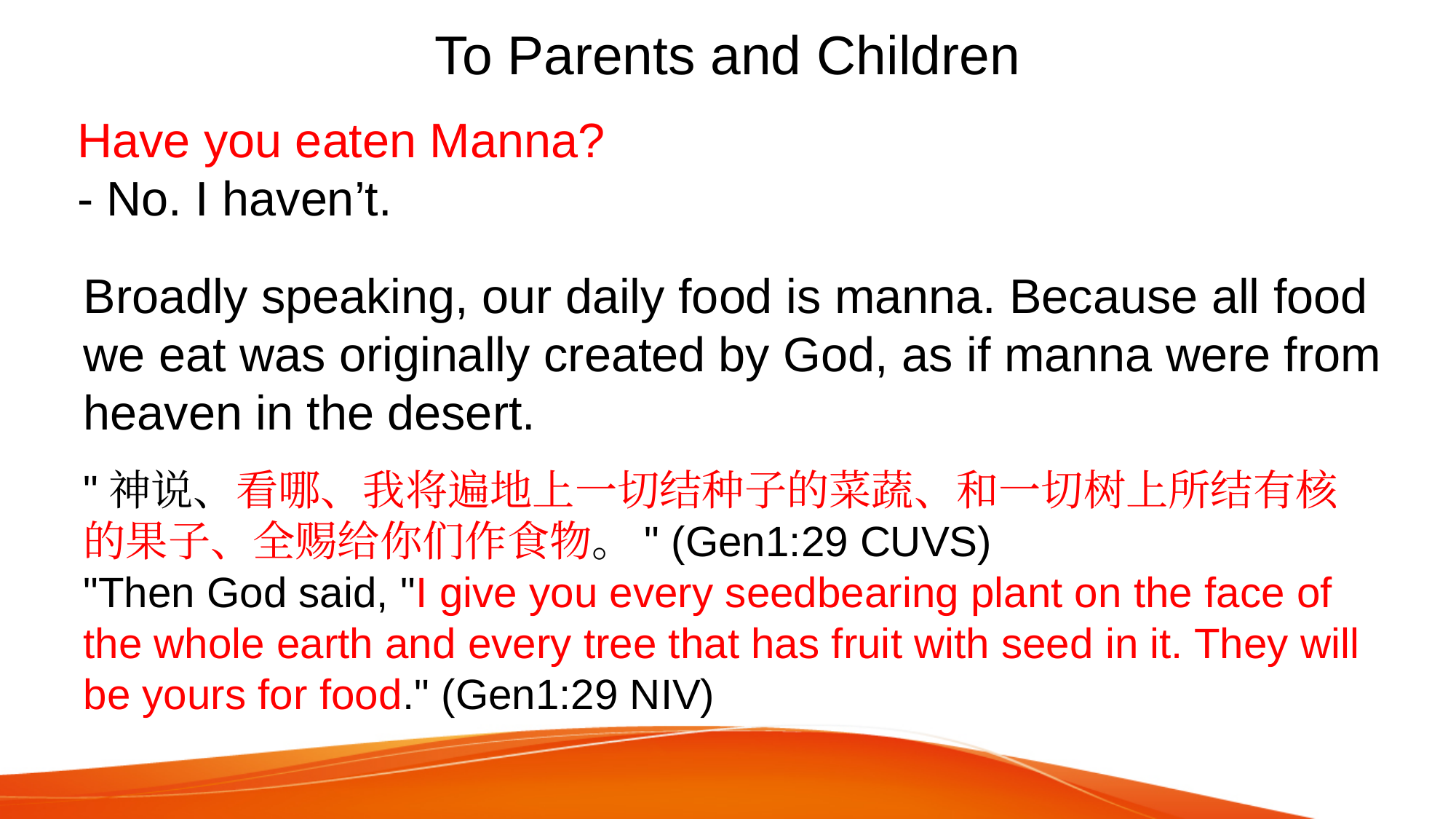

# To Parents and Children
Have you eaten Manna?
- No. I haven’t.
Broadly speaking, our daily food is manna. Because all food we eat was originally created by God, as if manna were from heaven in the desert.
"神说、看哪、我将遍地上一切结种子的菜蔬、和一切树上所结有核的果子、全赐给你们作食物。" (Gen1:29 CUVS)
"Then God said, "I give you every seedbearing plant on the face of the whole earth and every tree that has fruit with seed in it. They will be yours for food." (Gen1:29 NIV)